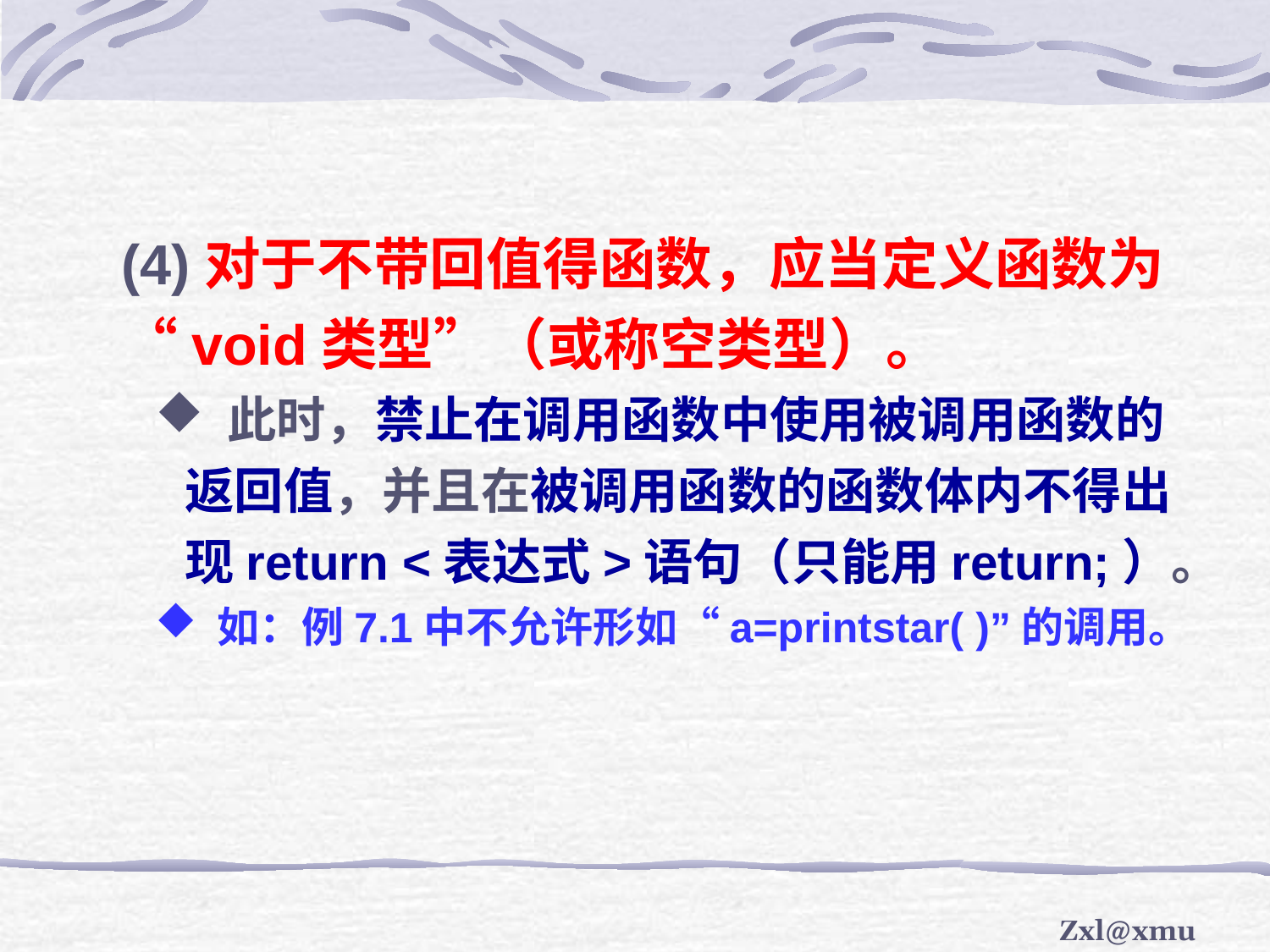

(4)对于不带回值得函数，应当定义函数为“void类型”（或称空类型）。
 此时，禁止在调用函数中使用被调用函数的返回值，并且在被调用函数的函数体内不得出现return <表达式>语句（只能用return;）。
 如：例7.1中不允许形如“a=printstar( )”的调用。